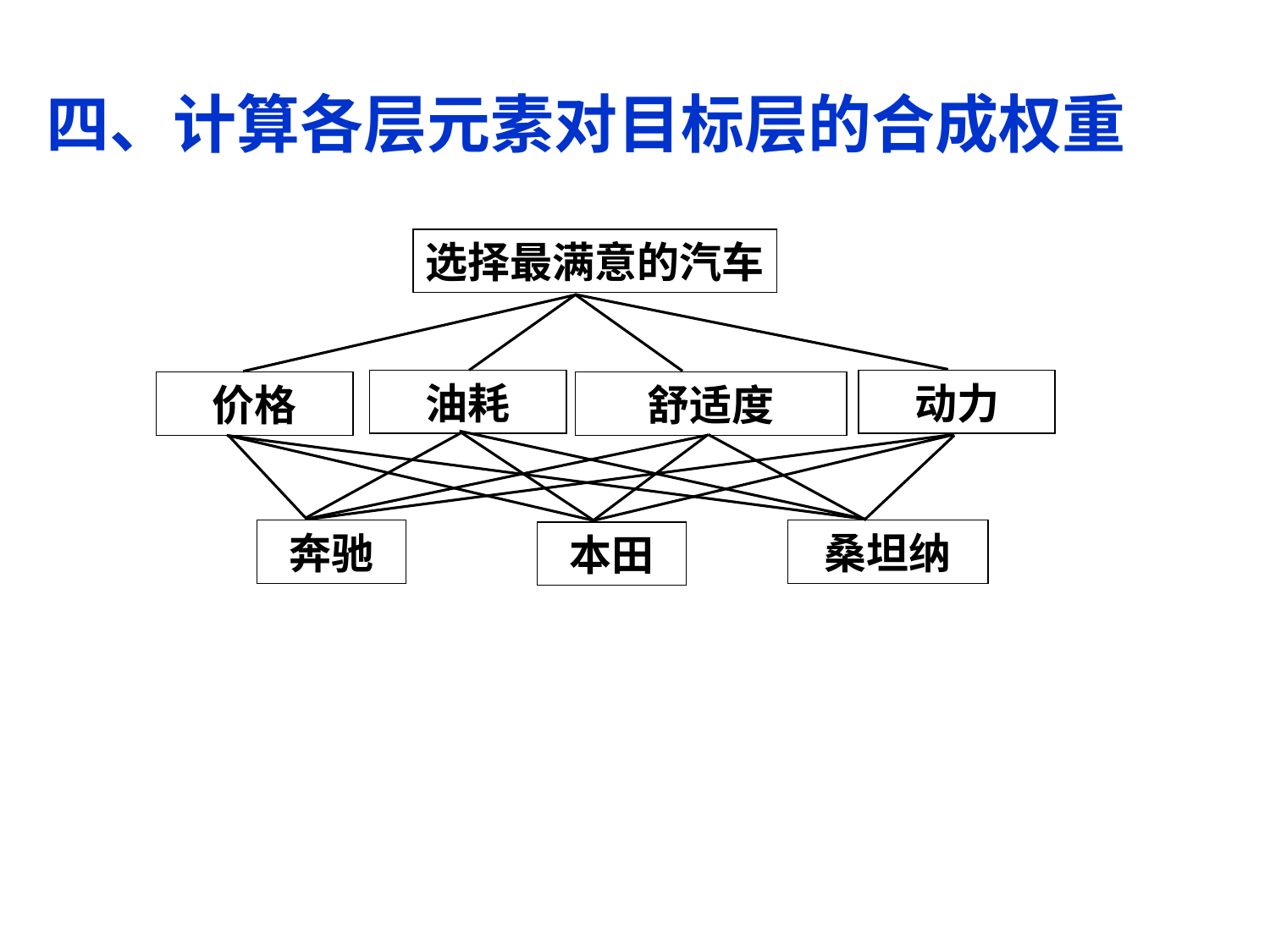

# 四、计算各层元素对目标层的合成权重
选择最满意的汽车

油耗
动力
价格
舒适度

奔驰
桑坦纳
本田